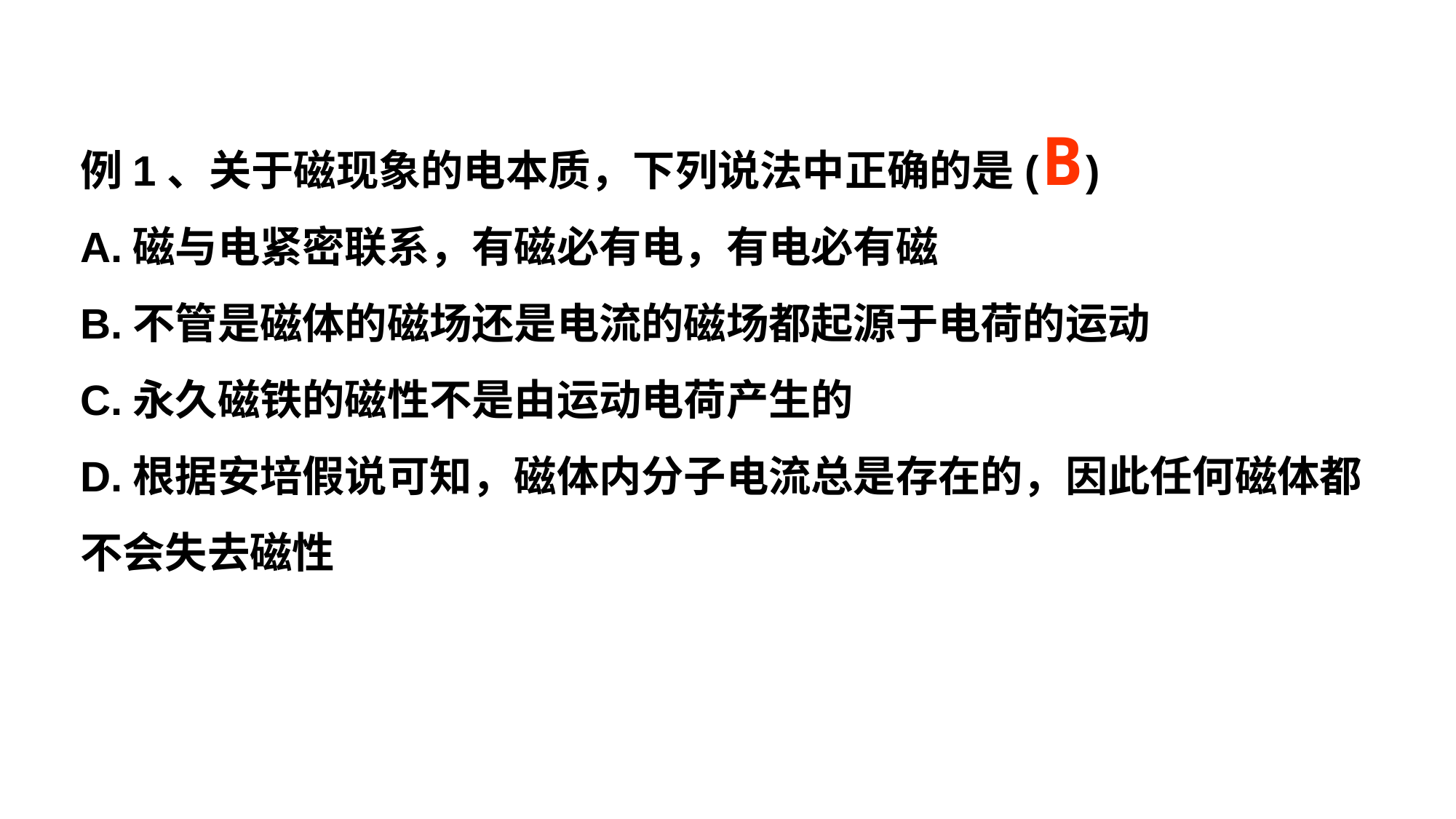

例1、关于磁现象的电本质，下列说法中正确的是(    )
A.磁与电紧密联系，有磁必有电，有电必有磁
B.不管是磁体的磁场还是电流的磁场都起源于电荷的运动
C.永久磁铁的磁性不是由运动电荷产生的
D.根据安培假说可知，磁体内分子电流总是存在的，因此任何磁体都不会失去磁性
B